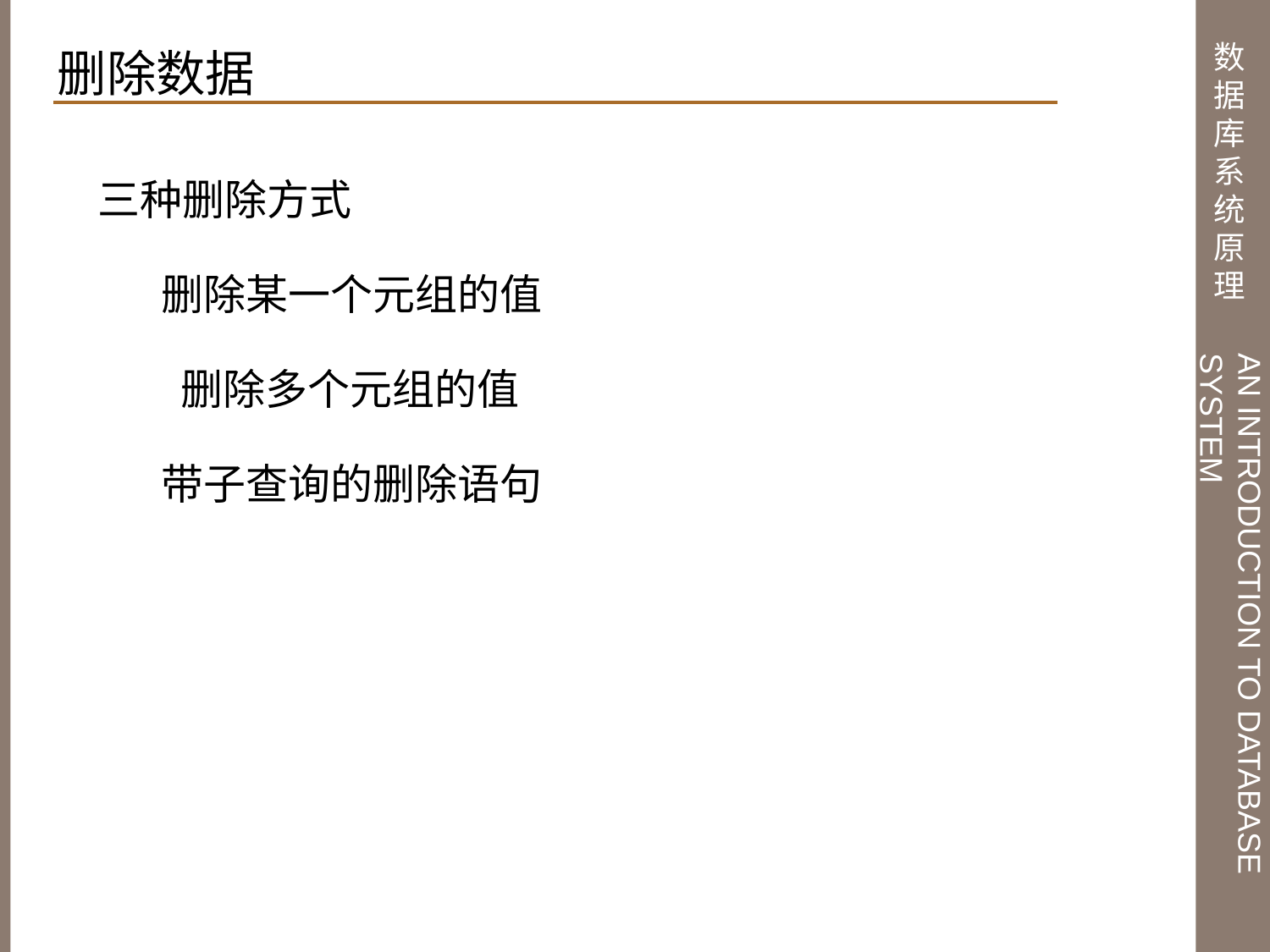

删除数据
三种删除方式
删除某一个元组的值
 删除多个元组的值
带子查询的删除语句